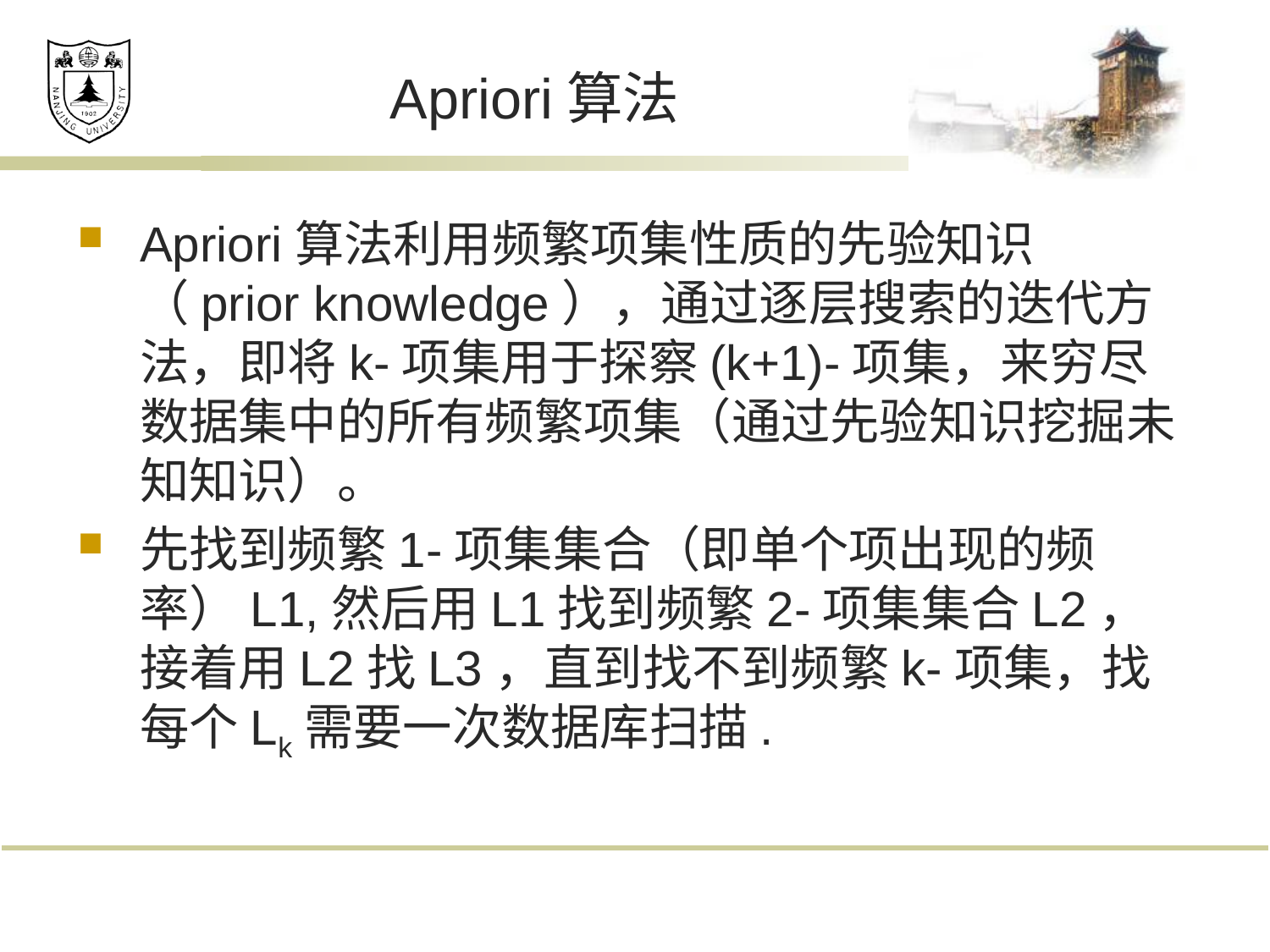

# Apriori算法
Apriori算法利用频繁项集性质的先验知识（prior knowledge），通过逐层搜索的迭代方法，即将k-项集用于探察(k+1)-项集，来穷尽数据集中的所有频繁项集（通过先验知识挖掘未知知识）。
先找到频繁1-项集集合（即单个项出现的频率）L1,然后用L1找到频繁2-项集集合L2，接着用L2找L3，直到找不到频繁k-项集，找每个Lk需要一次数据库扫描.